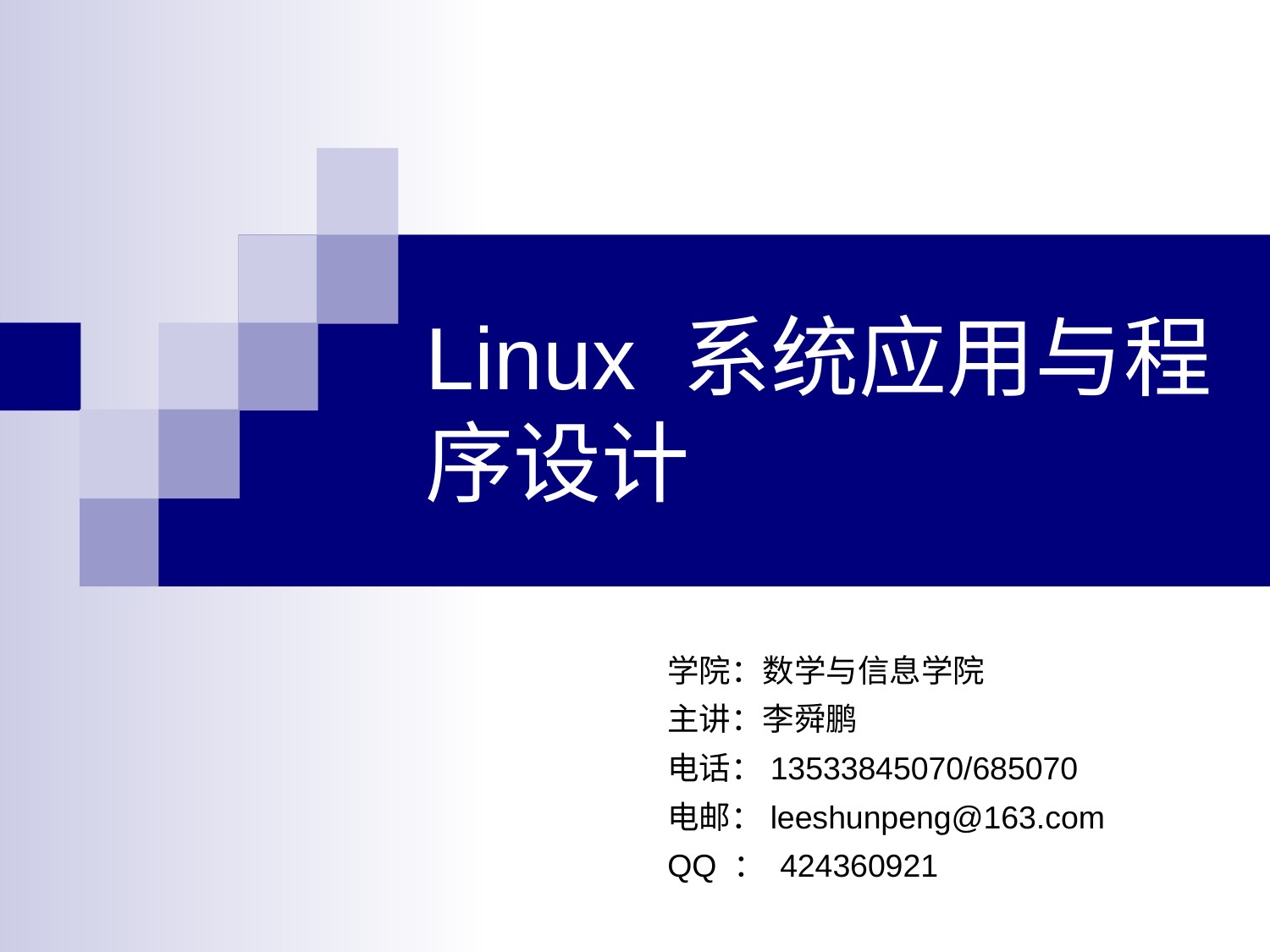

# Linux 系统应用与程序设计
学院：数学与信息学院
主讲：李舜鹏
电话：13533845070/685070
电邮：leeshunpeng@163.com
QQ ： 424360921